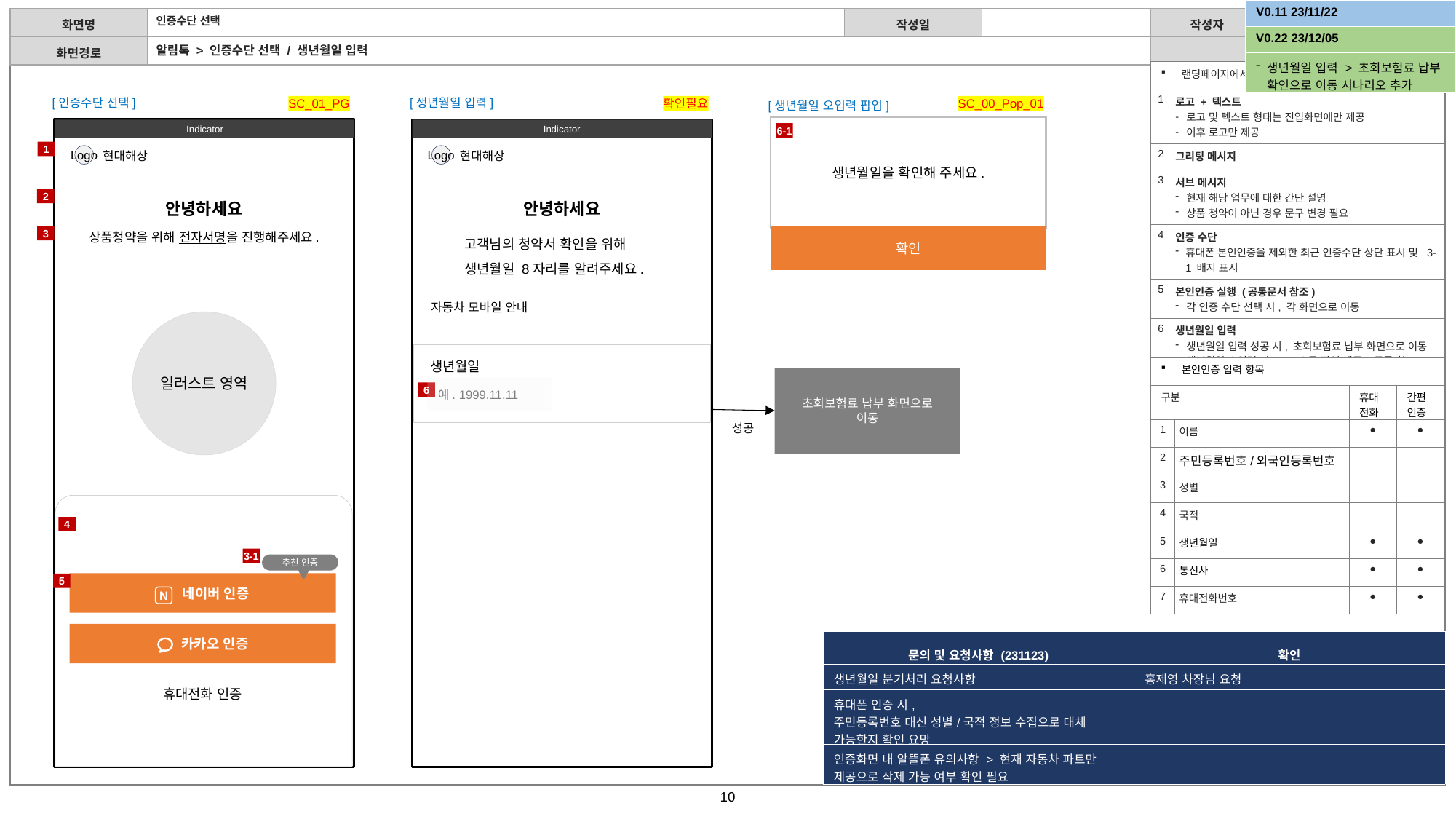

| V0.11 23/11/22 |
| --- |
| 진입화면 > 생년월일 화면 추가 |
인증수단 선택

| V0.22 23/12/05 |
| --- |
| 생년월일 입력 > 초회보험료 납부 확인으로 이동 시나리오 추가 |
알림톡 > 인증수단 선택 / 생년월일 입력
| 랜딩페이지에서 인증 수단 선택 |  |
| --- | --- |
| 1 | 로고 + 텍스트 로고 및 텍스트 형태는 진입화면에만 제공 이후 로고만 제공 |
| 2 | 그리팅 메시지 |
| 3 | 서브 메시지 현재 해당 업무에 대한 간단 설명 상품 청약이 아닌 경우 문구 변경 필요 |
| 4 | 인증 수단 휴대폰 본인인증을 제외한 최근 인증수단 상단 표시 및 3-1 배지 표시 |
| 5 | 본인인증 실행 (공통문서 참조) 각 인증 수단 선택 시, 각 화면으로 이동 |
| 6 | 생년월일 입력 생년월일 입력 성공 시, 초회보험료 납부 화면으로 이동 생년월일 오입력 시, 6-1 오류 팝업 제공 (공통 참조) |
[인증수단 선택]
[생년월일 입력]
SC_01_PG
확인필요
SC_00_Pop_01
[생년월일 오입력 팝업]
생년월일을 확인해 주세요.
확인

Indicator
Indicator
6-1
1
Logo
현대해상
Logo
현대해상
안녕하세요
안녕하세요
2
상품청약을 위해 전자서명을 진행해주세요.
3
고객님의 청약서 확인을 위해
생년월일 8자리를 알려주세요.
자동차 모바일 안내
일러스트 영역

생년월일
예. 1999.11.11
| 본인인증 입력 항목 |  |  |  |
| --- | --- | --- | --- |
| 구분 |  | 휴대 전화 | 간편 인증 |
| 1 | 이름 | ● | ● |
| 2 | 주민등록번호/외국인등록번호 |  |  |
| 3 | 성별 |  |  |
| 4 | 국적 |  |  |
| 5 | 생년월일 | ● | ● |
| 6 | 통신사 | ● | ● |
| 7 | 휴대전화번호 | ● | ● |
초회보험료 납부 화면으로
이동
6
성공

4
3-1
추천 인증

네이버 인증

카카오 인증
휴대전화 인증
5
N
| 문의 및 요청사항 (231123) | 확인 |
| --- | --- |
| 생년월일 분기처리 요청사항 | 홍제영 차장님 요청 |
| 휴대폰 인증 시, 주민등록번호 대신 성별/국적 정보 수집으로 대체 가능한지 확인 요망 |  |
| 인증화면 내 알뜰폰 유의사항 > 현재 자동차 파트만 제공으로 삭제 가능 여부 확인 필요 |  |